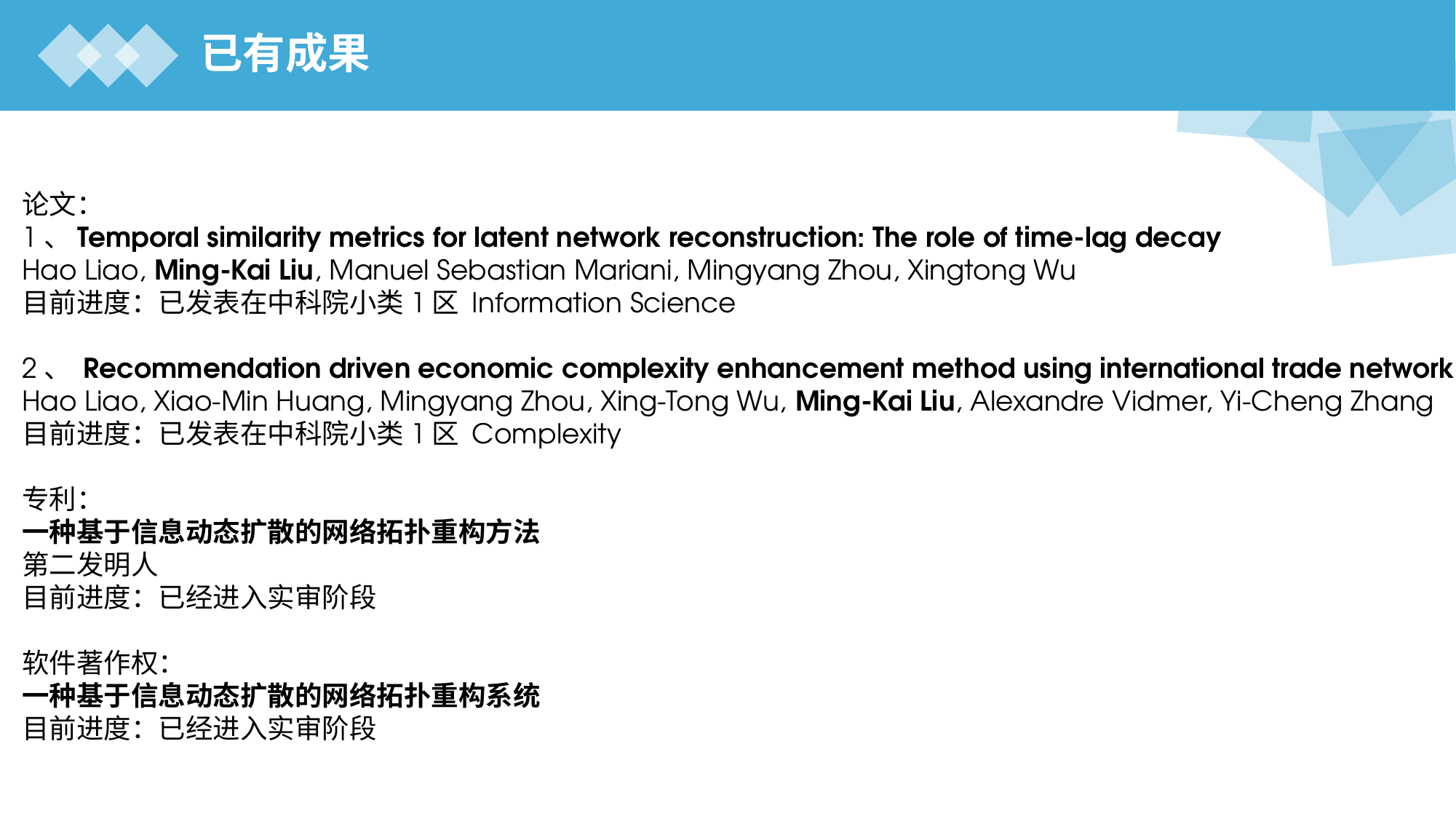

已有成果
论文：
1、Temporal similarity metrics for latent network reconstruction: The role of time-lag decay
Hao Liao, Ming-Kai Liu, Manuel Sebastian Mariani, Mingyang Zhou, Xingtong Wu
目前进度：已发表在中科院小类1区 Information Science

2、 Recommendation driven economic complexity enhancement method using international trade network
Hao Liao, Xiao-Min Huang, Mingyang Zhou, Xing-Tong Wu, Ming-Kai Liu, Alexandre Vidmer, Yi-Cheng Zhang
目前进度：已发表在中科院小类1区 Complexity

专利：
一种基于信息动态扩散的网络拓扑重构方法
第二发明人
目前进度：已经进入实审阶段

软件著作权：
一种基于信息动态扩散的网络拓扑重构系统
目前进度：已经进入实审阶段